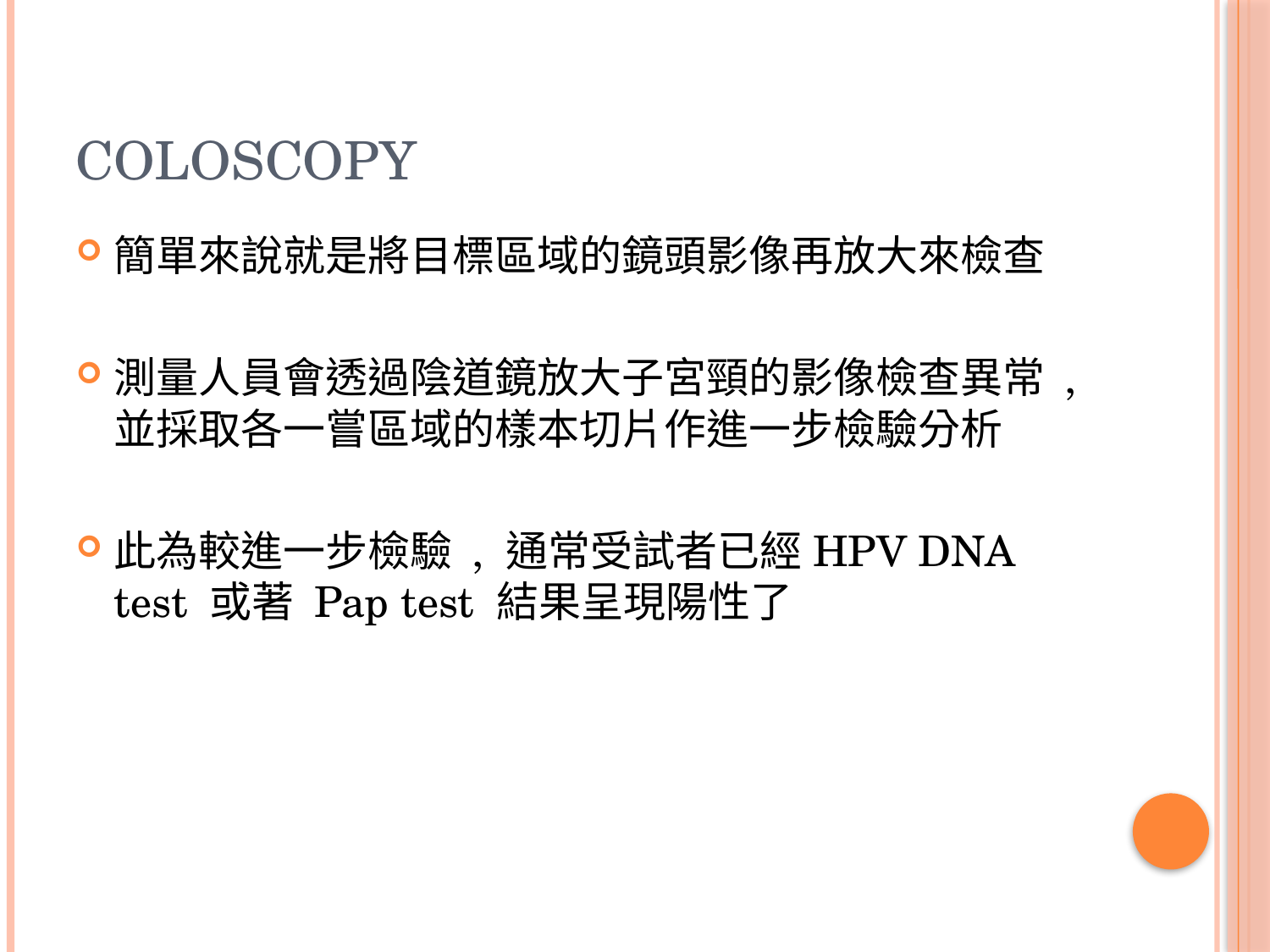

# Coloscopy
簡單來說就是將目標區域的鏡頭影像再放大來檢查

測量人員會透過陰道鏡放大子宮頸的影像檢查異常 , 並採取各一嘗區域的樣本切片作進一步檢驗分析

此為較進一步檢驗 , 通常受試者已經HPV DNA test 或著 Pap test 結果呈現陽性了